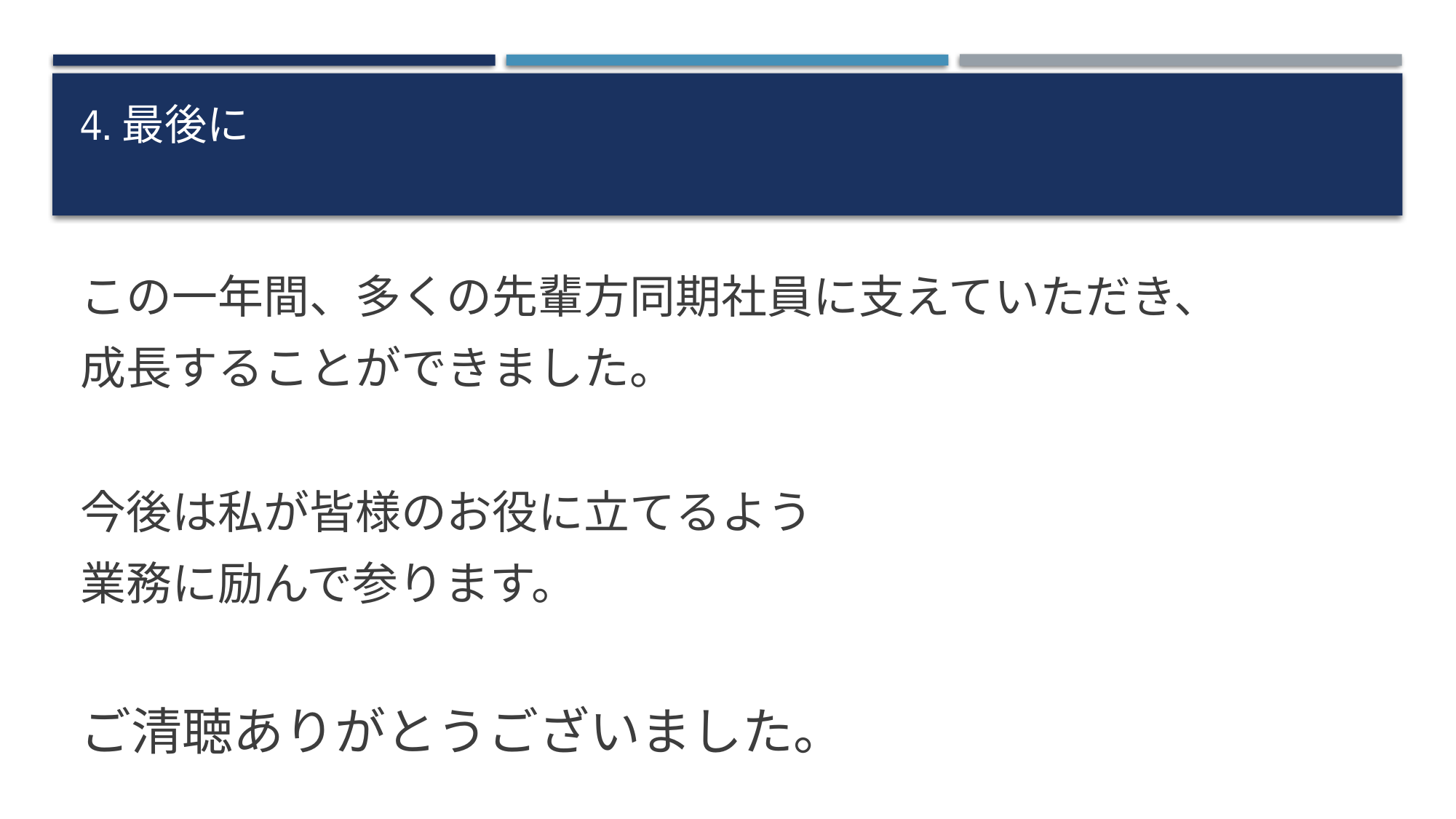

# 4.最後に
この一年間、多くの先輩方同期社員に支えていただき、
成長することができました。

今後は私が皆様のお役に立てるよう
業務に励んで参ります。

ご清聴ありがとうございました。